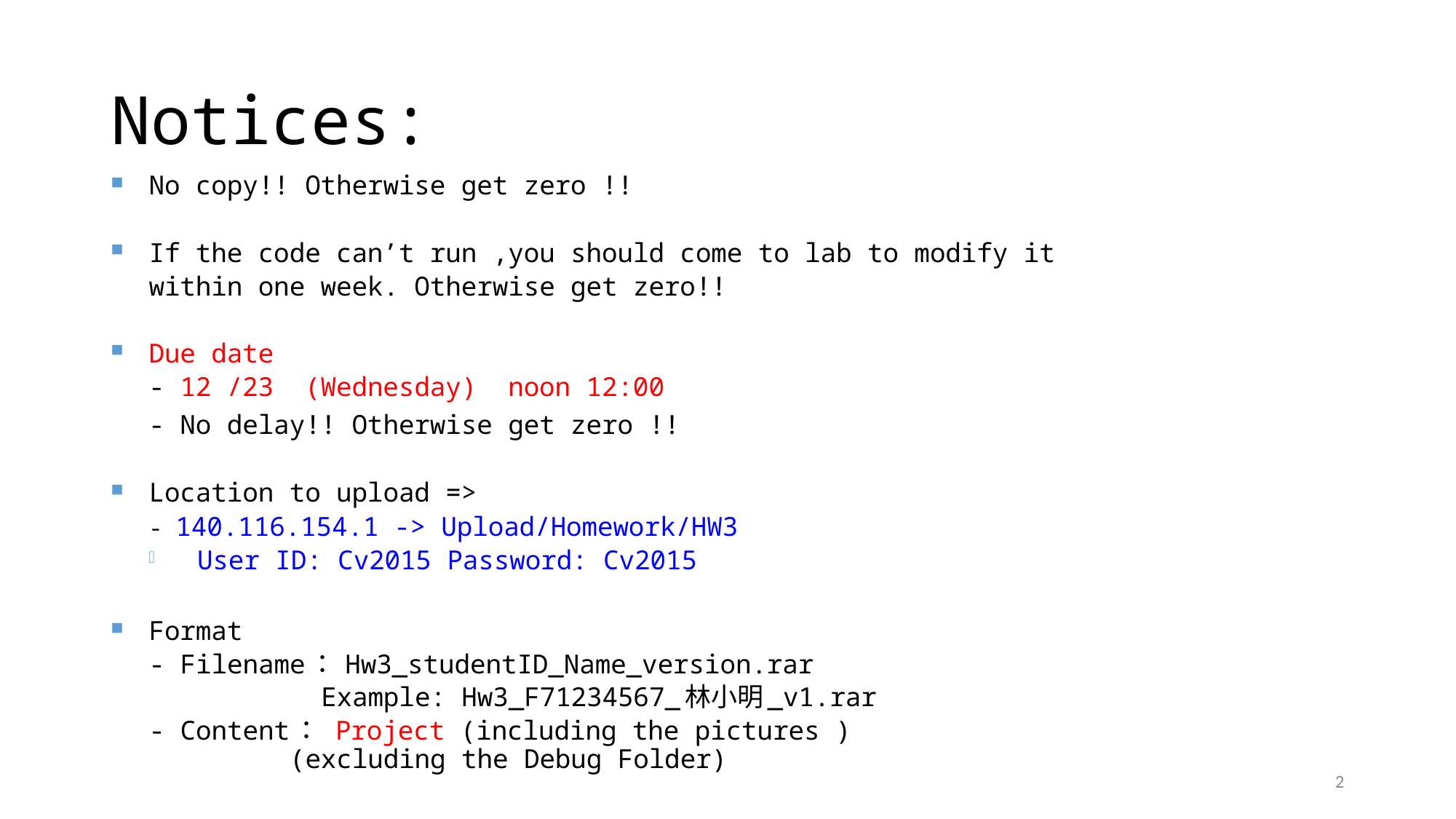

# Notices:

No copy!! Otherwise get zero !!

If the code can’t run ,you should come to lab to modify it
   	within one week. Otherwise get zero!!

Due date
	- 12 /23  (Wednesday)  noon 12:00
  	- No delay!! Otherwise get zero !!

Location to upload =>
- 140.116.154.1 -> Upload/Homework/HW3
User ID: Cv2015 Password: Cv2015

Format
- Filename： Hw3_studentID_Name_version.rar
 Example: Hw3_F71234567_林小明_v1.rar
- Content：  Project (including the pictures )
		         (excluding the Debug Folder)
2